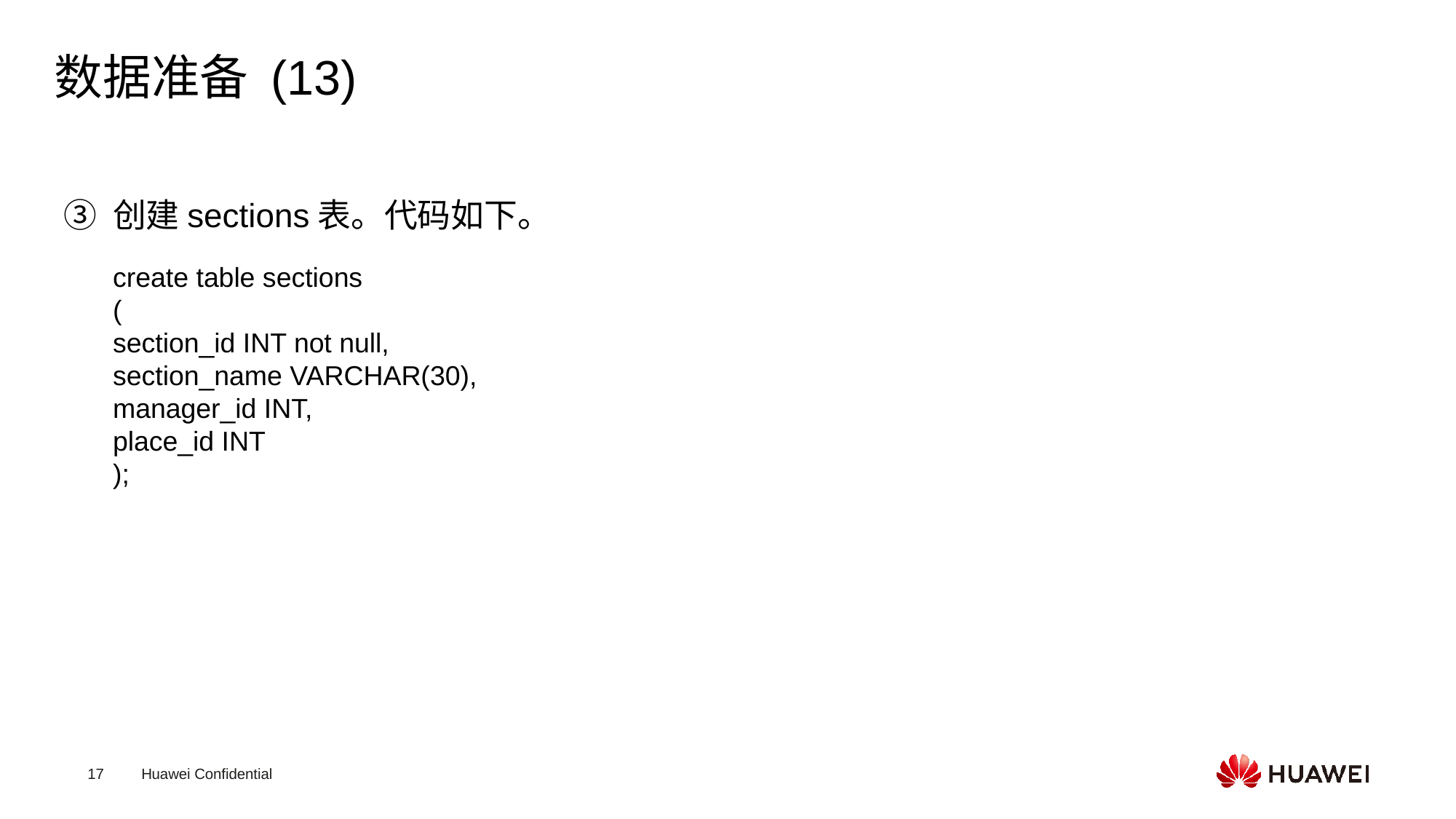

# 数据准备 (13)
③ 创建sections表。代码如下。

create table sections(section_id INT not null,section_name VARCHAR(30),manager_id INT,place_id INT);